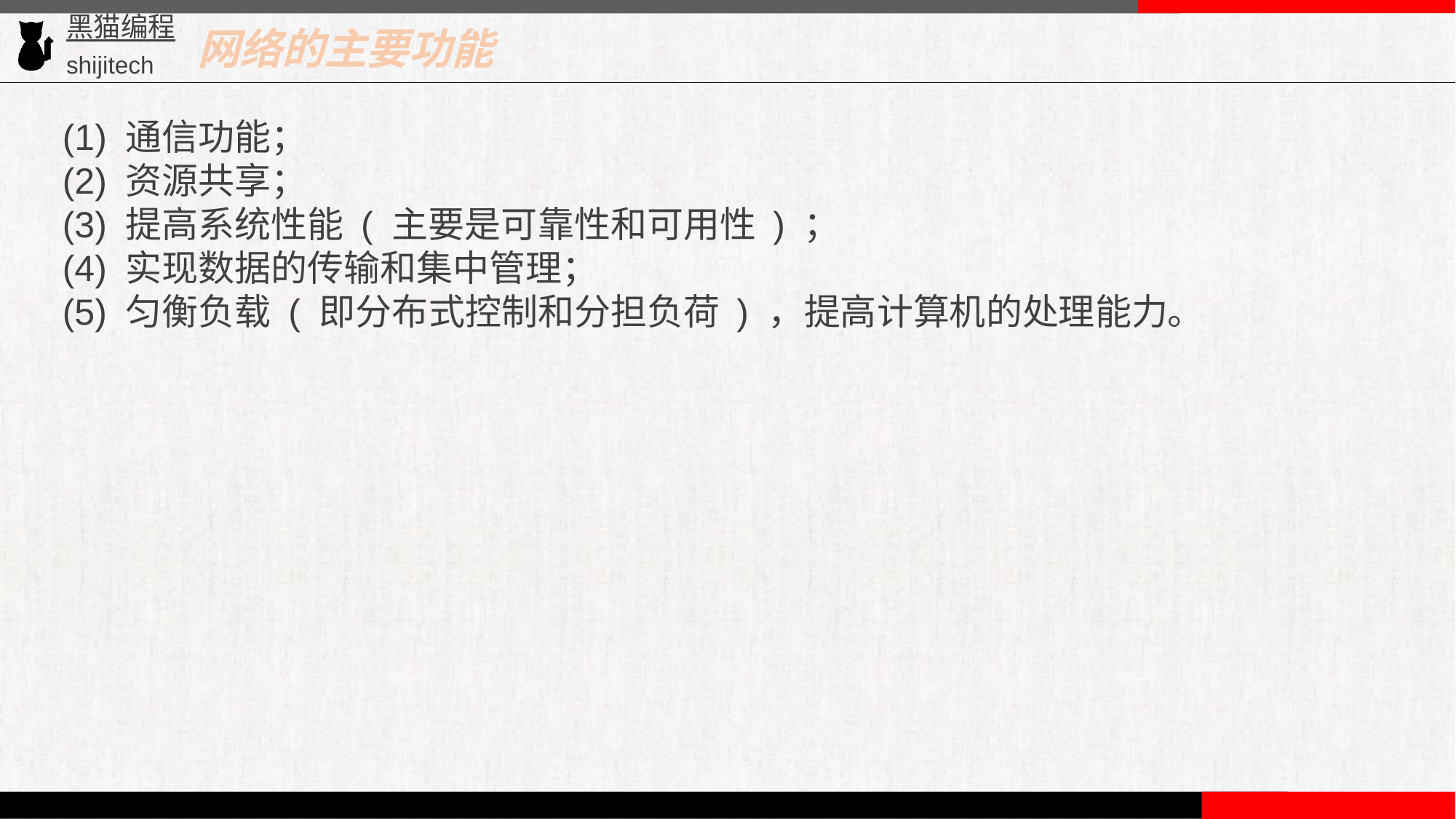

网络的主要功能
(1) 通信功能；
(2) 资源共享；
(3) 提高系统性能 ( 主要是可靠性和可用性 ) ；
(4) 实现数据的传输和集中管理；
(5) 匀衡负载 ( 即分布式控制和分担负荷 ) ，提高计算机的处理能力。